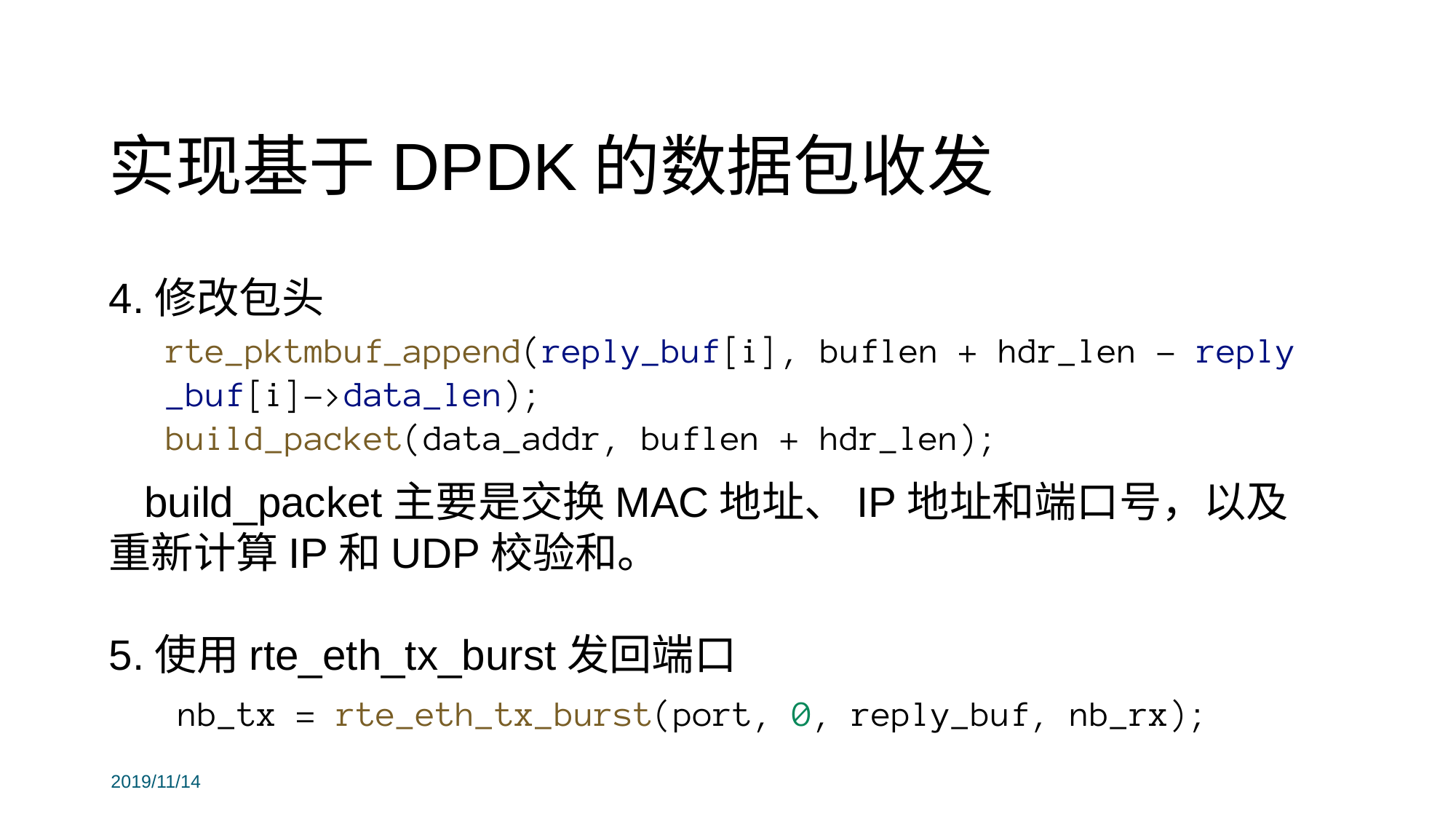

# 实现基于DPDK的数据包收发
4.修改包头

   build_packet主要是交换MAC地址、IP地址和端口号，以及重新计算IP和UDP校验和。

5.使用rte_eth_tx_burst发回端口

rte_pktmbuf_append(reply_buf[i], buflen + hdr_len - reply_buf[i]->data_len);
build_packet(data_addr, buflen + hdr_len);
nb_tx = rte_eth_tx_burst(port, 0, reply_buf, nb_rx);
2019/11/14